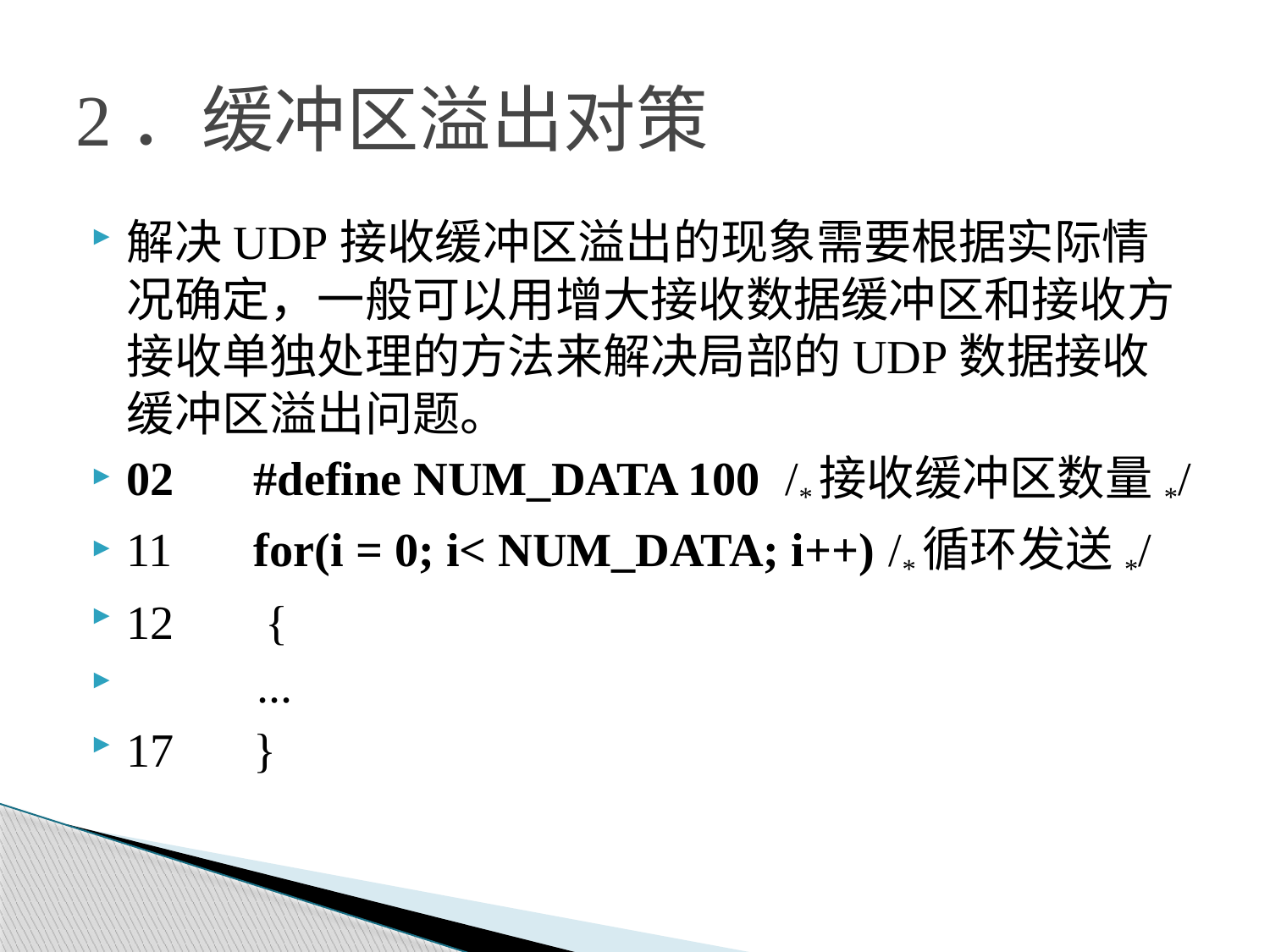

# 2．缓冲区溢出对策
解决UDP接收缓冲区溢出的现象需要根据实际情况确定，一般可以用增大接收数据缓冲区和接收方接收单独处理的方法来解决局部的UDP数据接收缓冲区溢出问题。
02	#define NUM_DATA 100	  /*接收缓冲区数量*/
11	for(i = 0; i< NUM_DATA; i++)	/*循环发送*/
12	 {
           ...
17	}